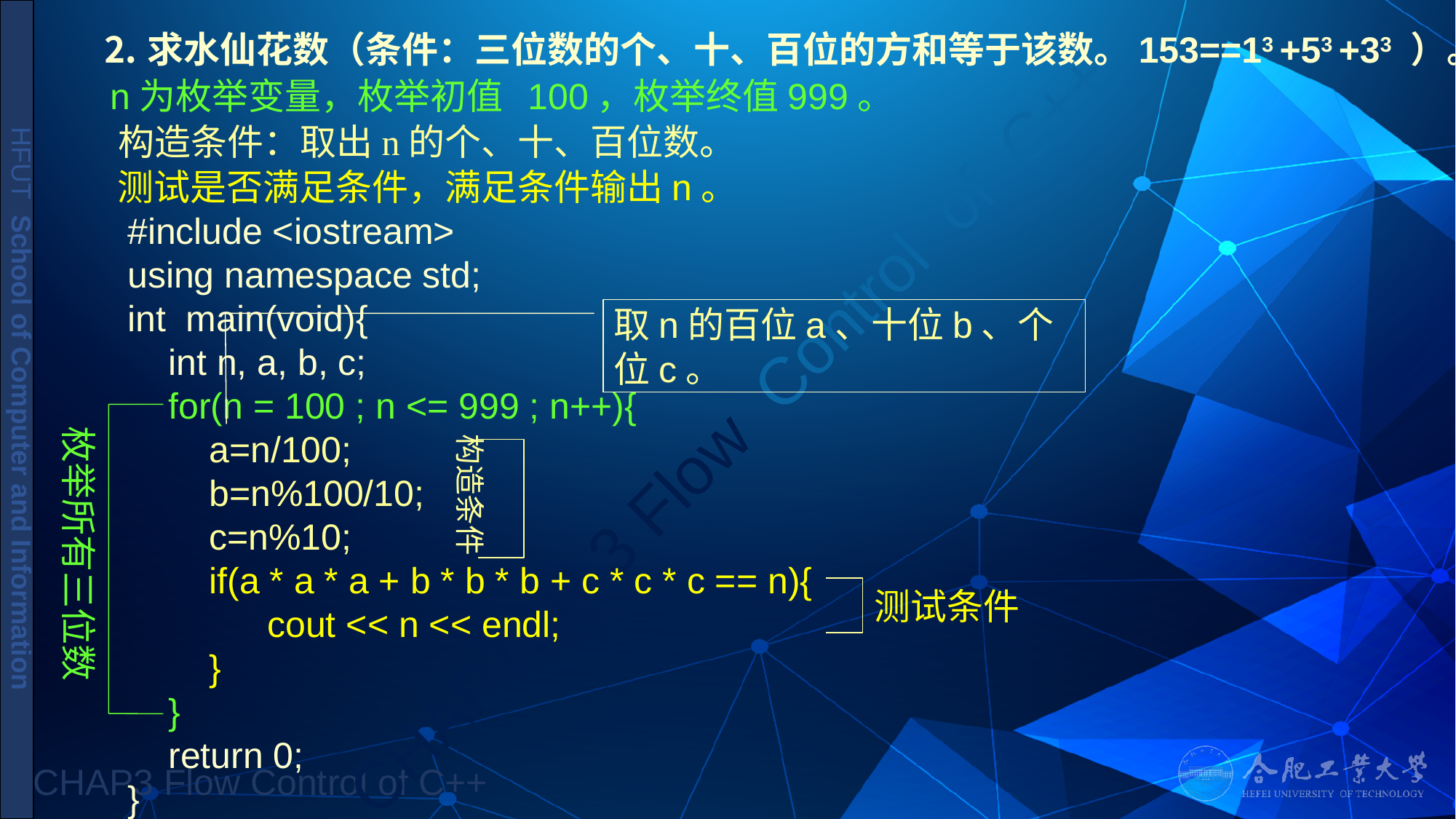

# ⒉求水仙花数（条件：三位数的个、十、百位的方和等于该数。153==13 +53 +33 ）。
n为枚举变量，枚举初值  100，枚举终值999。
构造条件：取出n的个、十、百位数。
测试是否满足条件，满足条件输出n。
#include <iostream>
using namespace std;
int  main(void){
    int n, a, b, c;
    for(n = 100 ; n <= 999 ; n++){
        a=n/100;
        b=n%100/10;
        c=n%10;
        if(a * a * a + b * b * b + c * c * c == n){
	   cout << n << endl;
        }
    }
    return 0;
}
取n的百位a、十位b、个位c。

枚举所有三位数
构造条件

测试条件